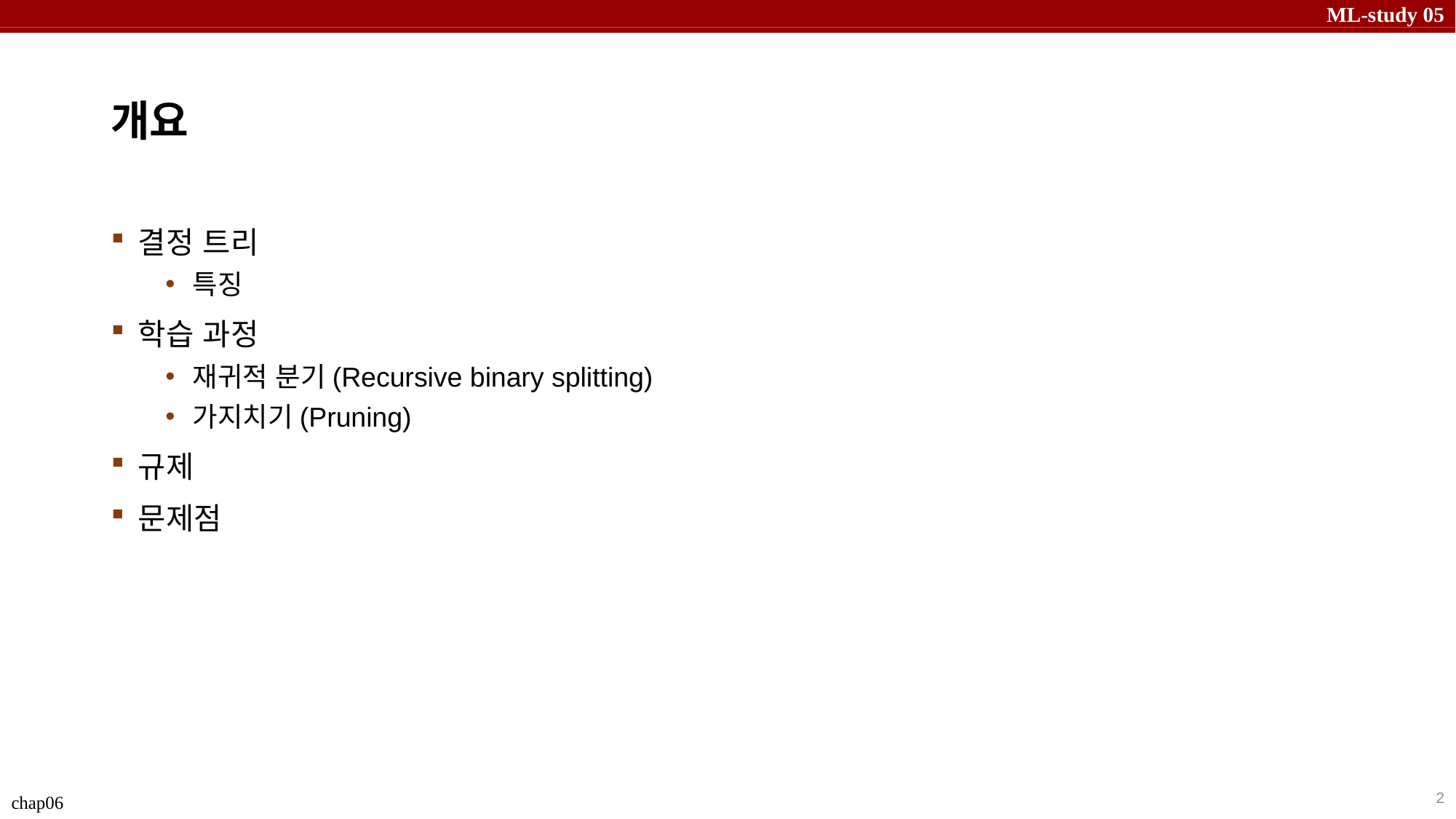

# 개요
결정 트리
특징
학습 과정
재귀적 분기(Recursive binary splitting)
가지치기(Pruning)
규제
문제점
2